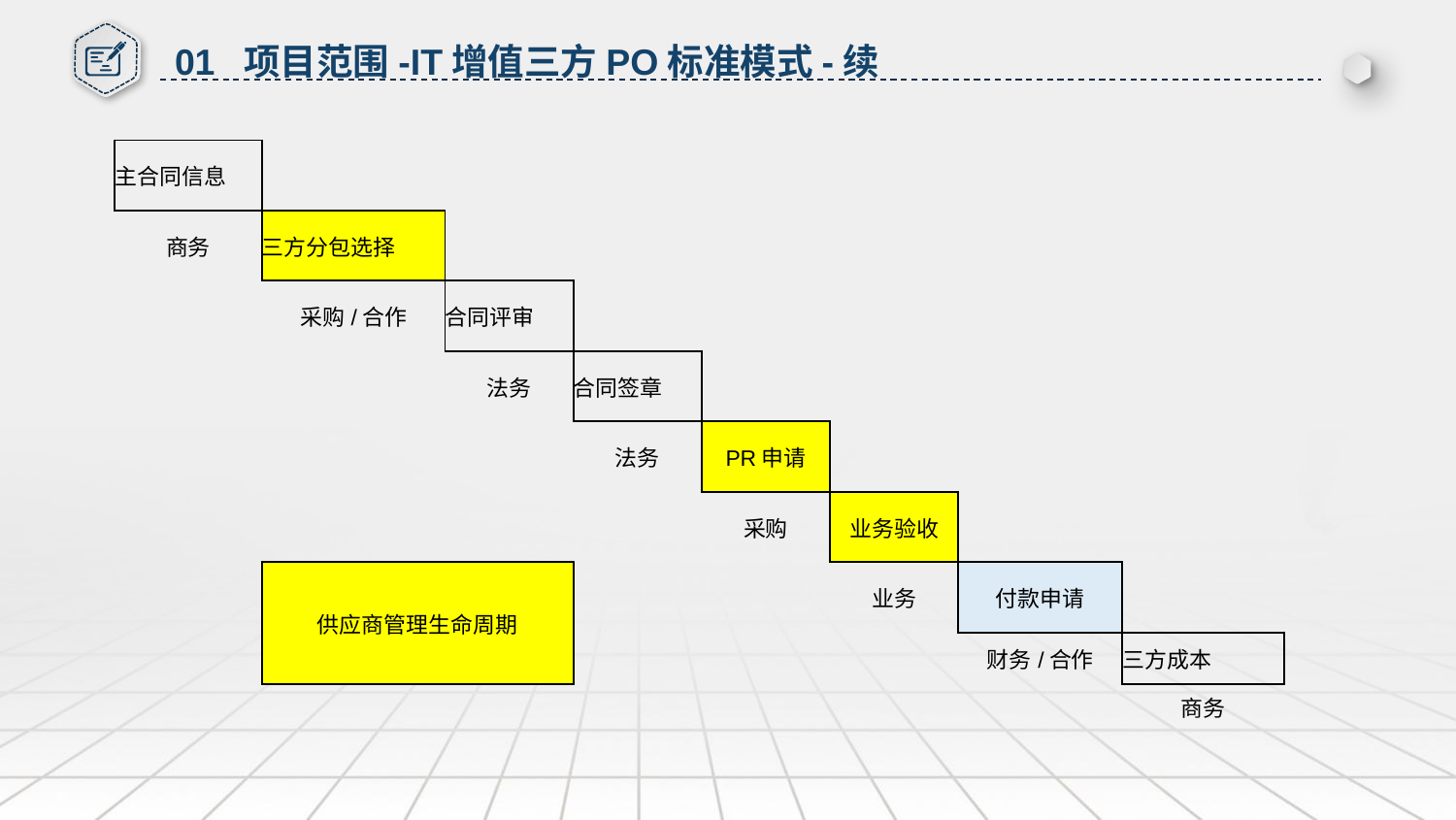

01  项目范围-IT增值三方PO标准模式-续
| 主合同信息 |  |  |  |  |  |  |  |
| --- | --- | --- | --- | --- | --- | --- | --- |
| 商务 | 三方分包选择 |  |  |  |  |  |  |
|  | 采购/合作 | 合同评审 |  |  |  |  |  |
|  |  | 法务 | 合同签章 |  |  |  |  |
|  |  |  | 法务 | PR申请 |  |  |  |
|  |  |  |  | 采购 | 业务验收 |  |  |
|  | 供应商管理生命周期 |  |  |  | 业务 | 付款申请 |  |
|  |  |  |  |  |  | 财务/合作 | 三方成本 |
|  |  |  |  |  |  |  | 商务 |